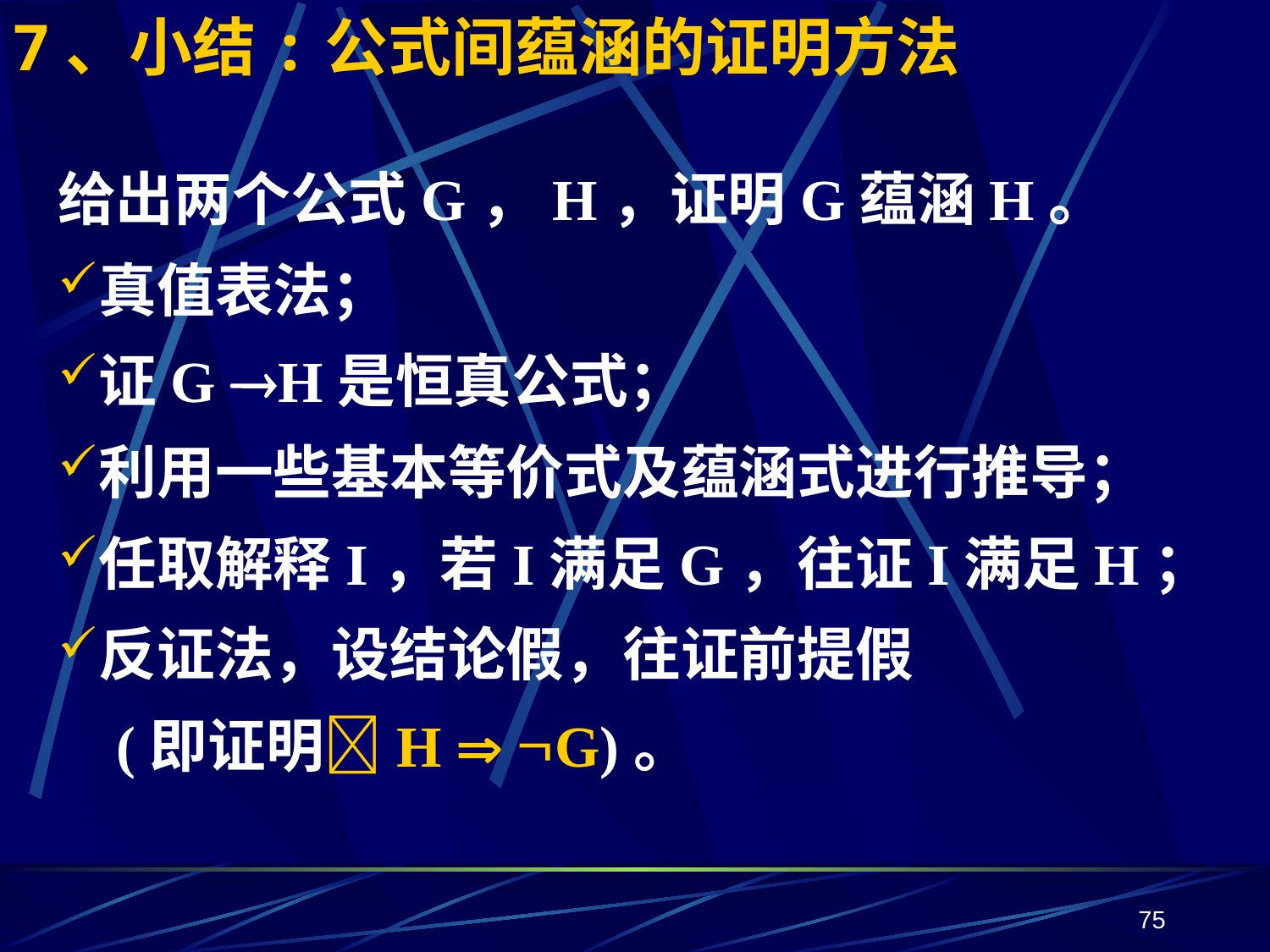

7、小结:公式间蕴涵的证明方法
给出两个公式G，H，证明G蕴涵H。
真值表法；
证G →H是恒真公式；
利用一些基本等价式及蕴涵式进行推导；
任取解释I，若I满足G，往证I满足H；
反证法，设结论假，往证前提假
    (即证明¬H ⇒ ¬G)。

75